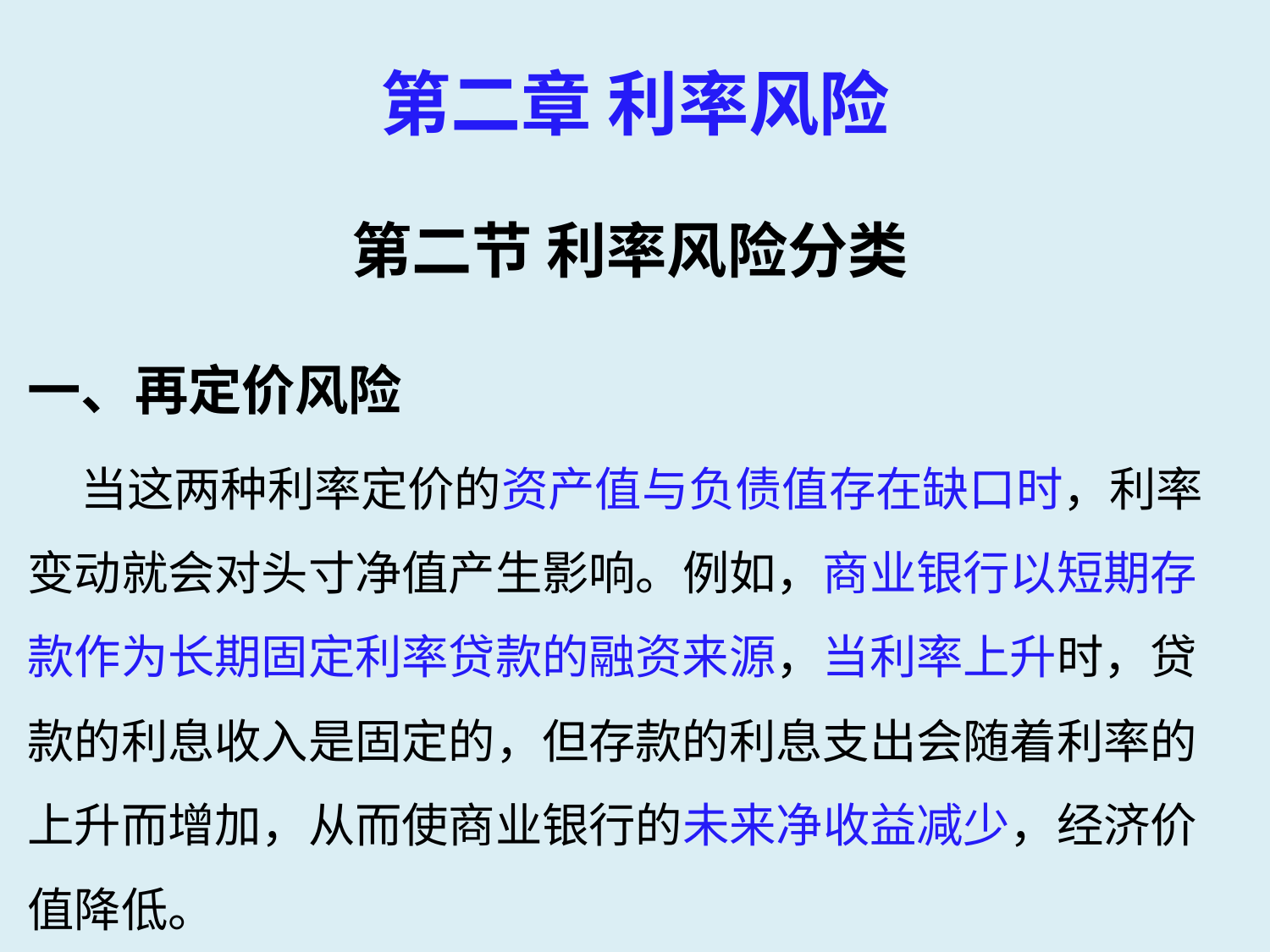

# 第二章 利率风险
第二节 利率风险分类

一、再定价风险
    当这两种利率定价的资产值与负债值存在缺口时，利率变动就会对头寸净值产生影响。例如，商业银行以短期存款作为长期固定利率贷款的融资来源，当利率上升时，贷款的利息收入是固定的，但存款的利息支出会随着利率的上升而增加，从而使商业银行的未来净收益减少，经济价值降低。